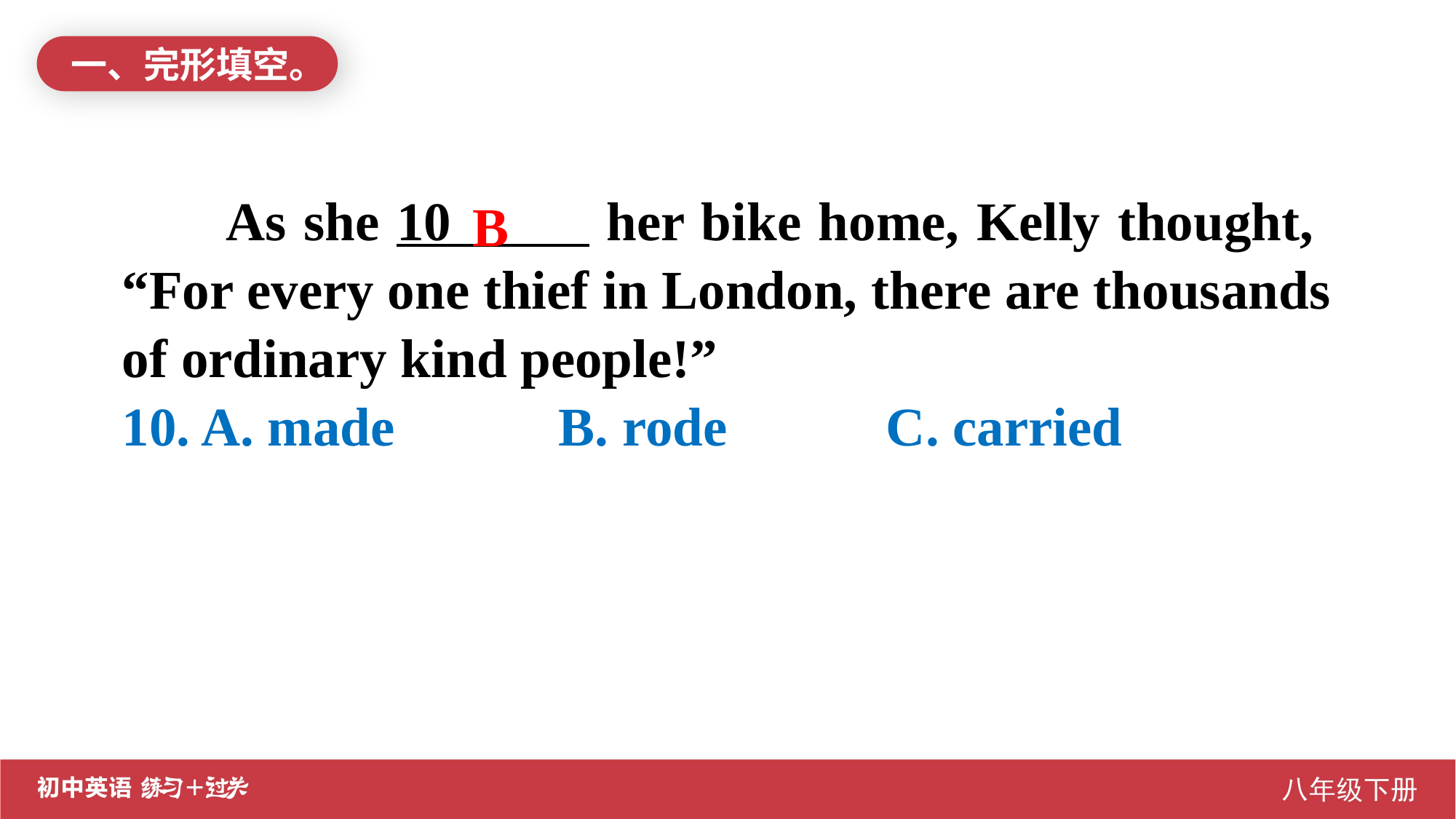

一、完形填空。
B
      As she 10         her bike home, Kelly thought,  “For every one thief in London, there are thousands of ordinary kind people!”
10. A. made		B. rode		C. carried